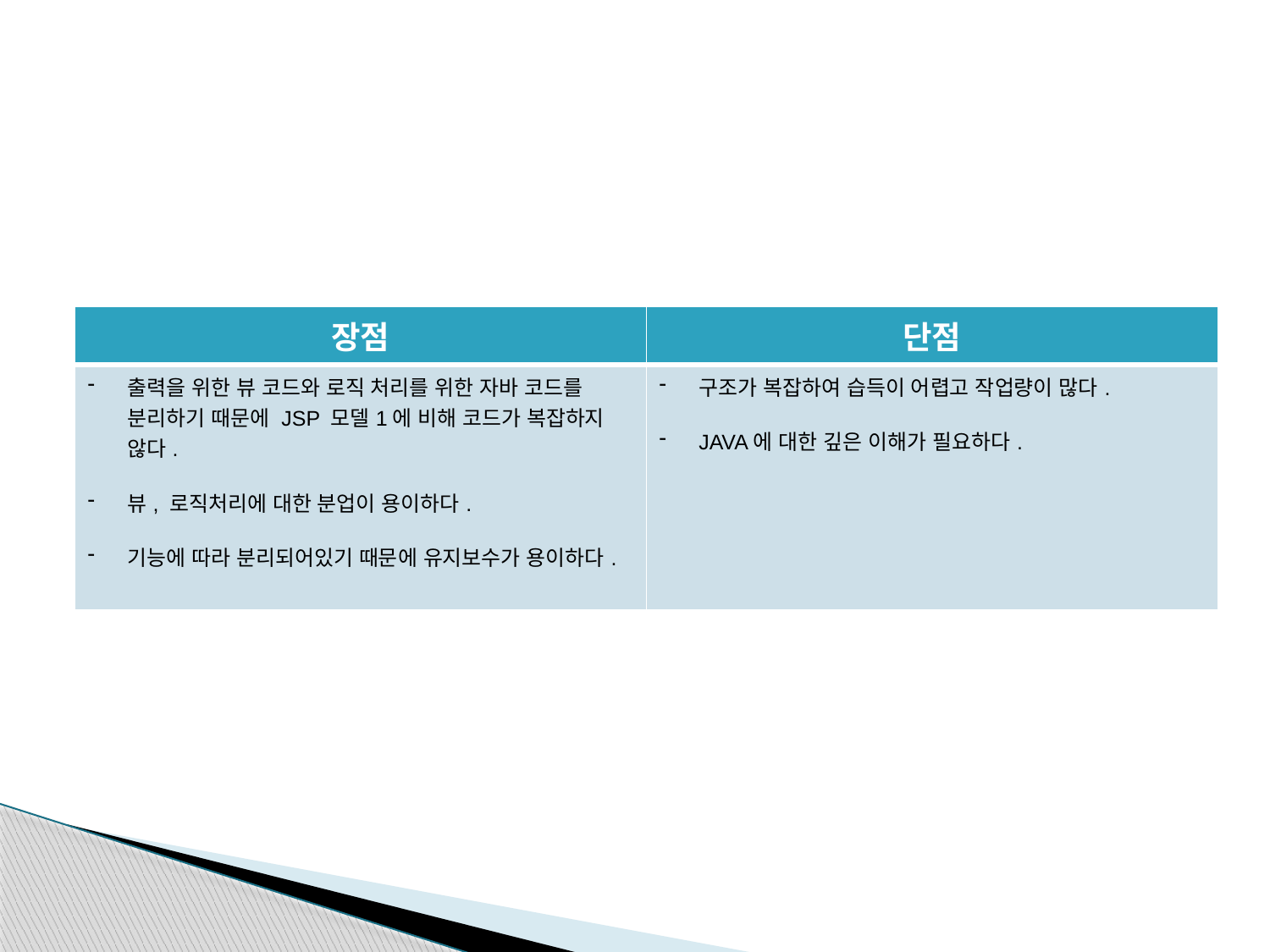

#
| 장점 | 단점 |
| --- | --- |
| 출력을 위한 뷰 코드와 로직 처리를 위한 자바 코드를 분리하기 때문에 JSP 모델1에 비해 코드가 복잡하지 않다. 뷰, 로직처리에 대한 분업이 용이하다. 기능에 따라 분리되어있기 때문에 유지보수가 용이하다. | 구조가 복잡하여 습득이 어렵고 작업량이 많다. JAVA에 대한 깊은 이해가 필요하다. |